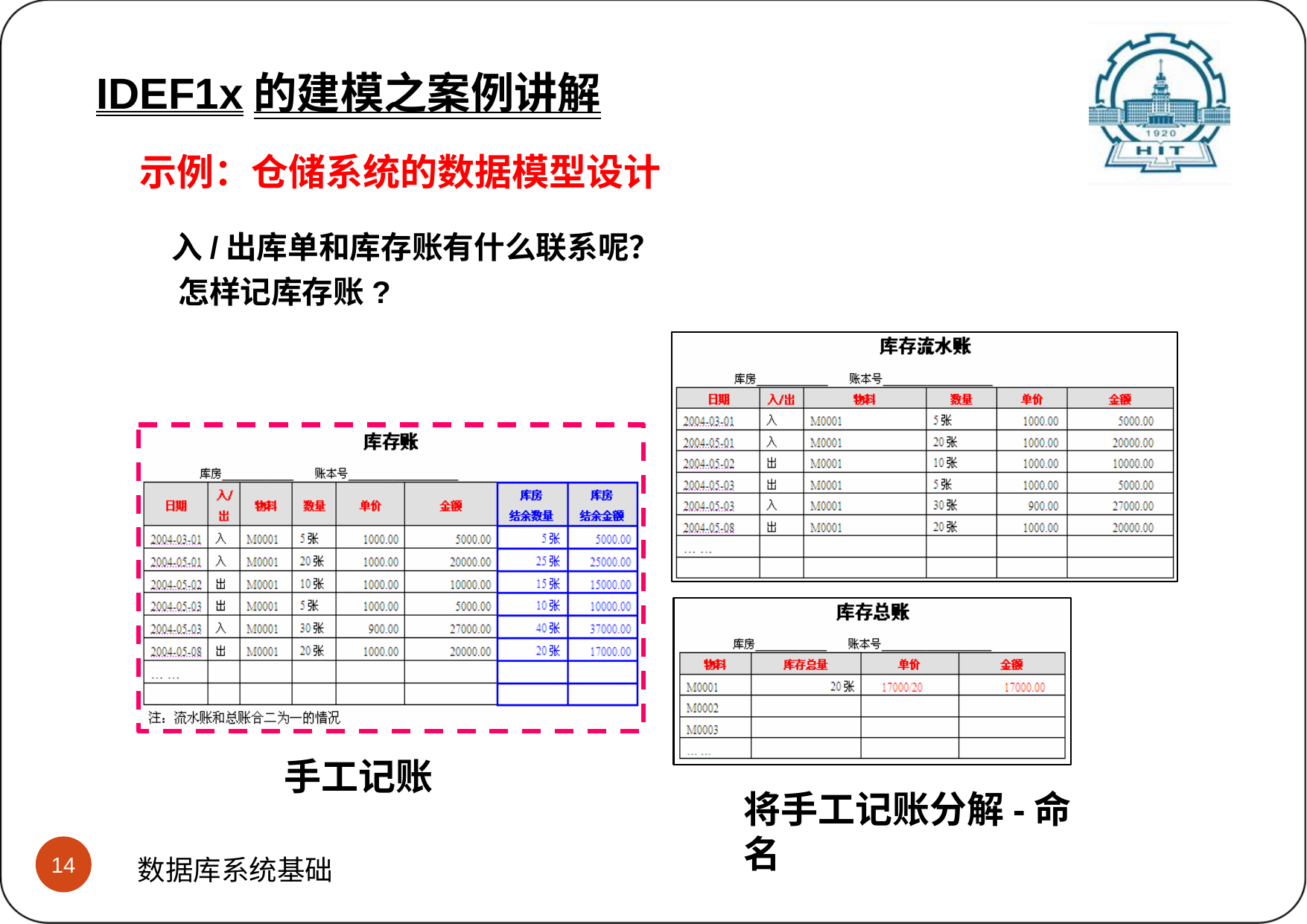

IDEF1x的建模之案例讲解
示例：仓储系统的数据模型设计

入/出库单和库存账有什么联系呢？ 怎样记库存账?

手工记账
将手工记账分解-命名